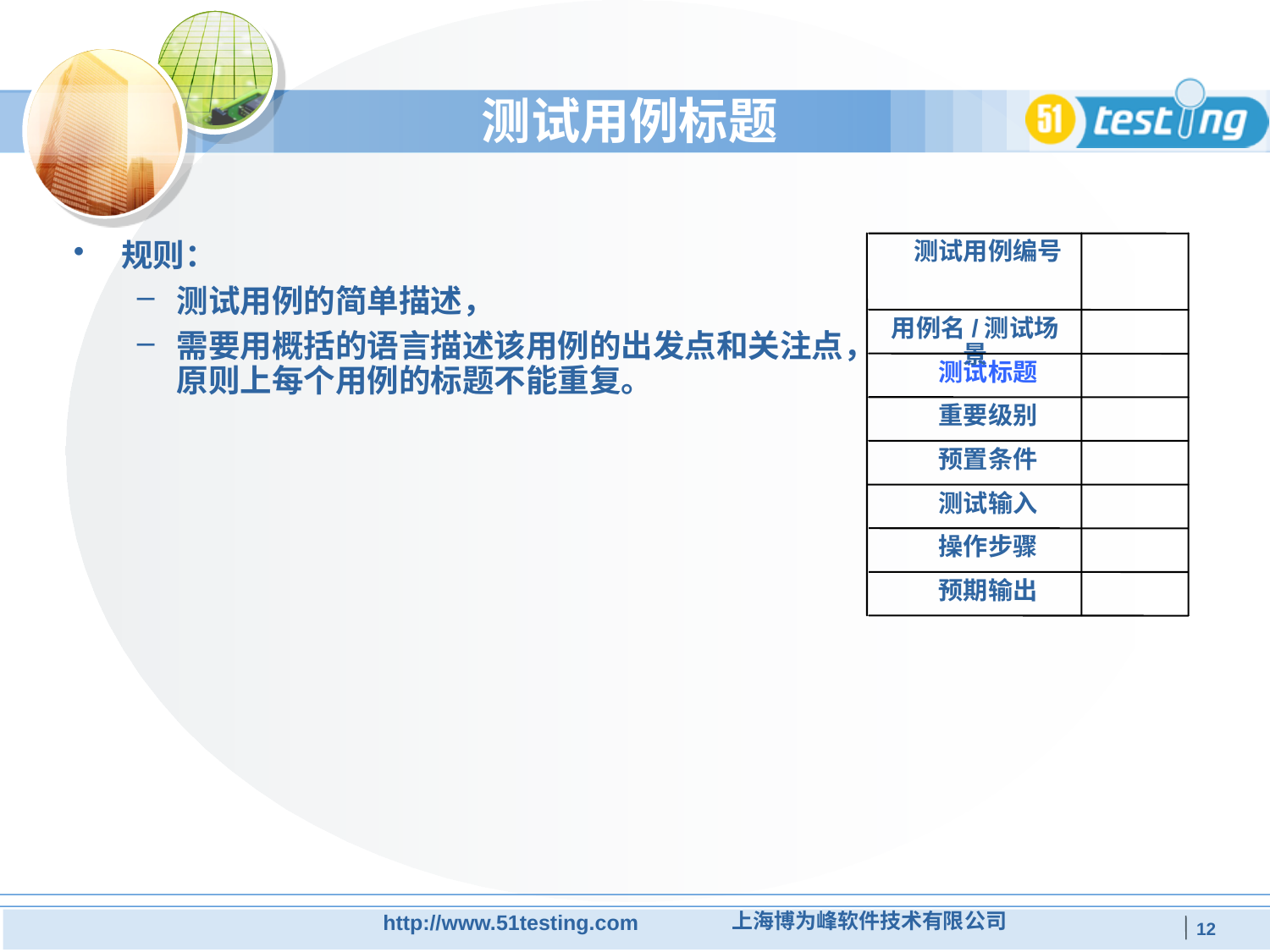

# 测试用例标题

测试用例编号

规则：
测试用例的简单描述，
需要用概括的语言描述该用例的出发点和关注点，原则上每个用例的标题不能重复。

用例名/测试场景

测试标题

重要级别

预置条件

测试输入

操作步骤

预期输出